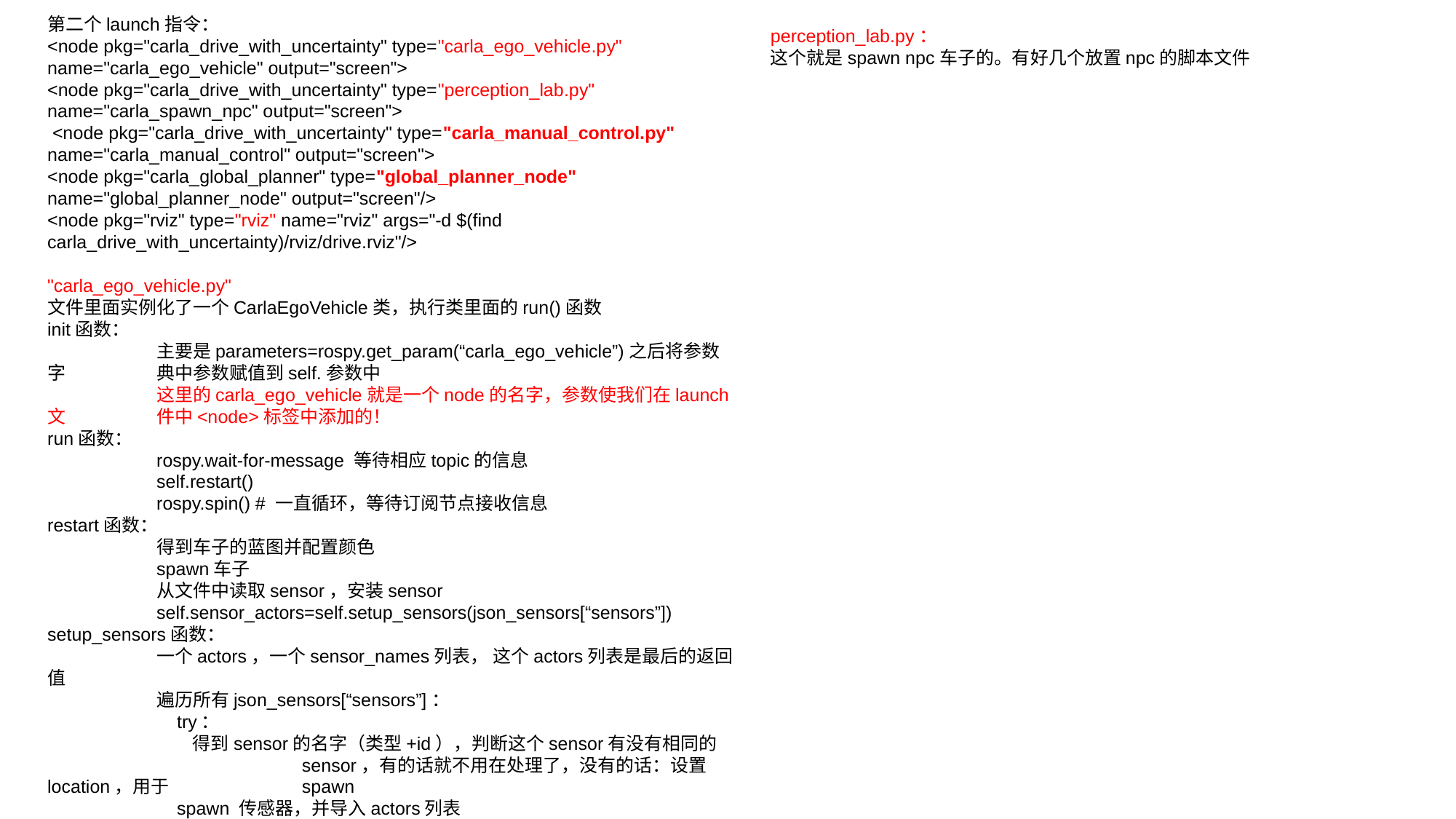

第二个launch指令：
<node pkg="carla_drive_with_uncertainty" type="carla_ego_vehicle.py" name="carla_ego_vehicle" output="screen">
<node pkg="carla_drive_with_uncertainty" type="perception_lab.py" name="carla_spawn_npc" output="screen">
 <node pkg="carla_drive_with_uncertainty" type="carla_manual_control.py" name="carla_manual_control" output="screen">
<node pkg="carla_global_planner" type="global_planner_node" name="global_planner_node" output="screen"/>
<node pkg="rviz" type="rviz" name="rviz" args="-d $(find carla_drive_with_uncertainty)/rviz/drive.rviz"/>

"carla_ego_vehicle.py"
文件里面实例化了一个CarlaEgoVehicle类，执行类里面的run()函数
init函数：
	主要是parameters=rospy.get_param(“carla_ego_vehicle”)之后将参数字	典中参数赋值到self.参数中
	这里的carla_ego_vehicle就是一个node的名字，参数使我们在launch文	件中<node>标签中添加的！
run函数：
	rospy.wait-for-message 等待相应topic的信息
	self.restart()
	rospy.spin() # 一直循环，等待订阅节点接收信息
restart函数：
	得到车子的蓝图并配置颜色
	spawn车子
	从文件中读取sensor，安装sensor
	self.sensor_actors=self.setup_sensors(json_sensors[“sensors”])
setup_sensors函数：
	一个actors，一个sensor_names列表， 这个actors列表是最后的返回值
	遍历所有json_sensors[“sensors”]：
	    try：
	        得到sensor的名字（类型+id），判断这个sensor有没有相同的	  	        sensor，有的话就不用在处理了，没有的话：设置location，用于	        spawn
	    spawn 传感器，并导入actors列表
perception_lab.py：
这个就是spawn npc车子的。有好几个放置npc的脚本文件